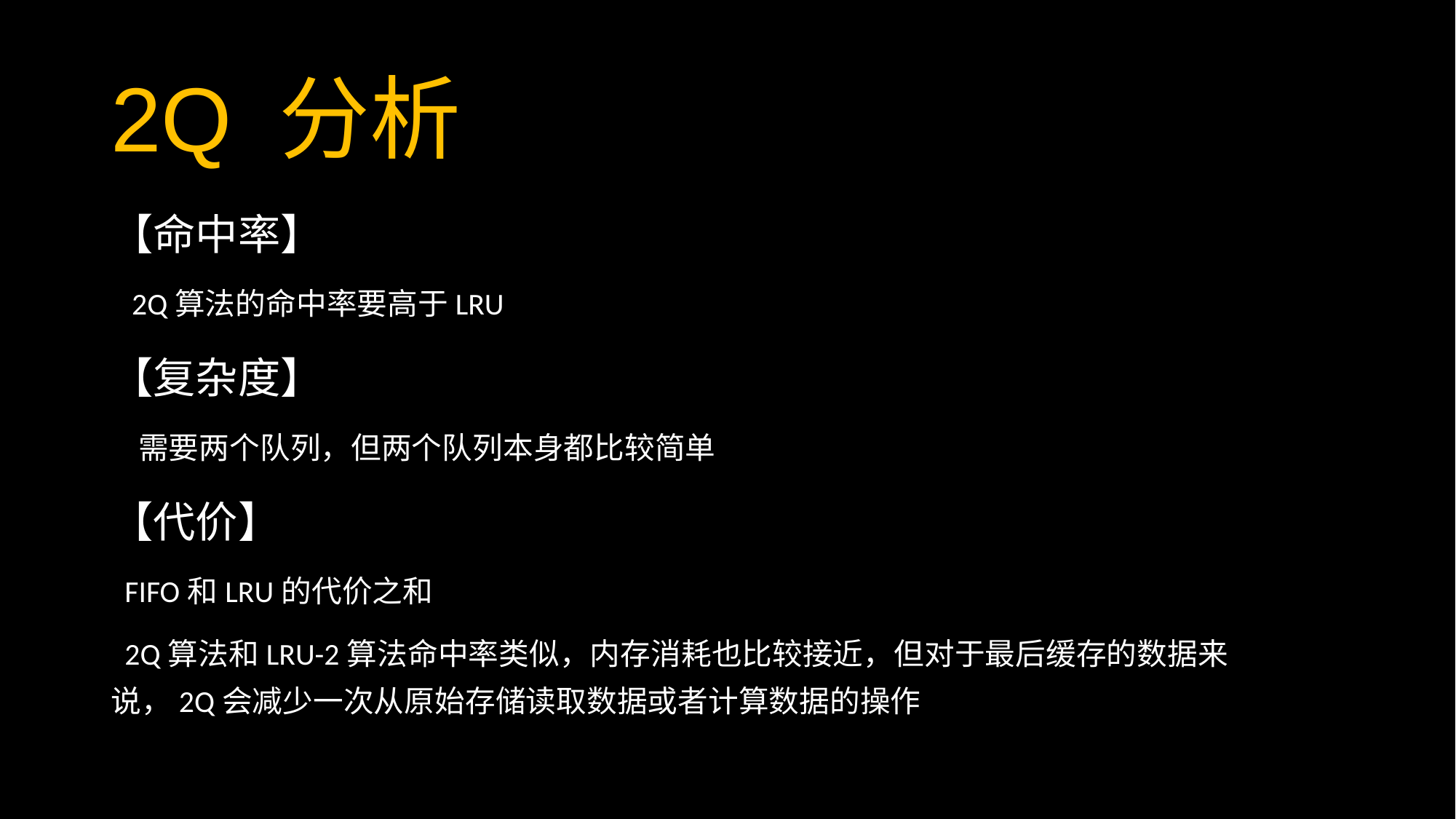

# 2Q 分析
【命中率】
   2Q算法的命中率要高于LRU
【复杂度】
   需要两个队列，但两个队列本身都比较简单
【代价】
  FIFO和LRU的代价之和
  2Q算法和LRU-2算法命中率类似，内存消耗也比较接近，但对于最后缓存的数据来说，2Q会减少一次从原始存储读取数据或者计算数据的操作